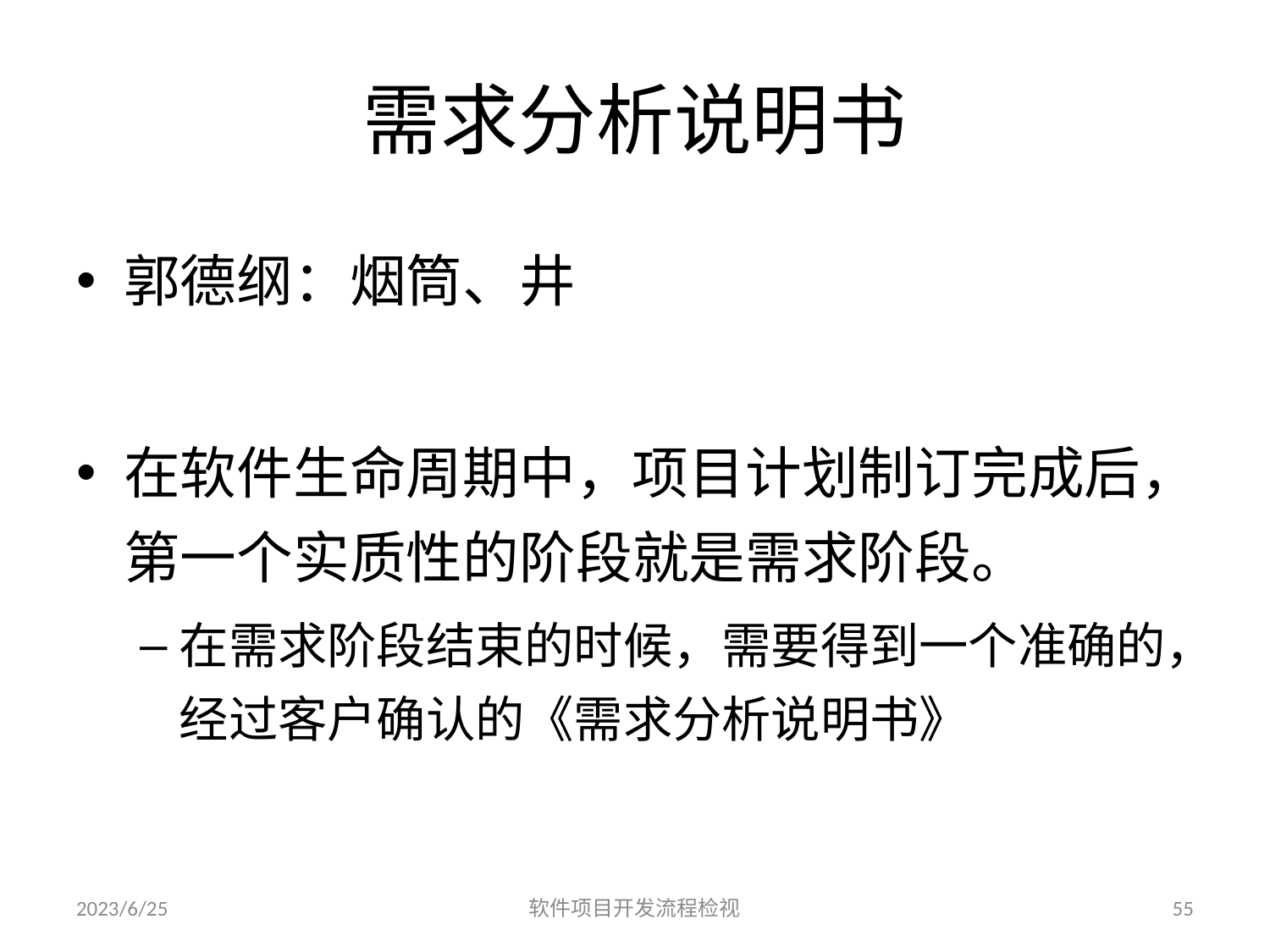

# 需求分析说明书
郭德纲：烟筒、井

在软件生命周期中，项目计划制订完成后，第一个实质性的阶段就是需求阶段。
在需求阶段结束的时候，需要得到一个准确的，经过客户确认的《需求分析说明书》

2023/6/25
软件项目开发流程检视
55